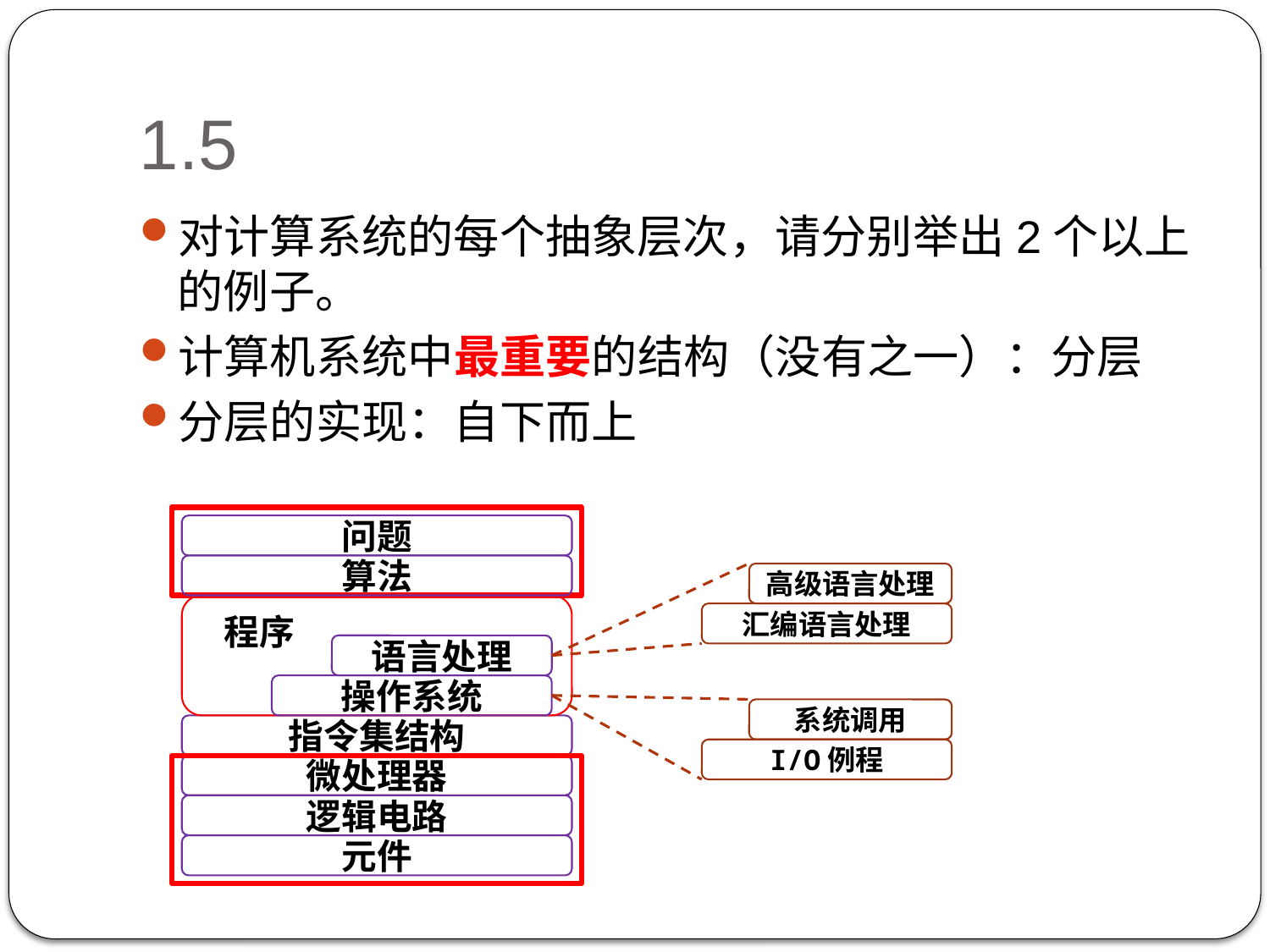

# 1.5
对计算系统的每个抽象层次，请分别举出2个以上的例子。
计算机系统中最重要的结构（没有之一）：分层
分层的实现：自下而上

问题
算法
高级语言处理

程序
汇编语言处理
语言处理
操作系统
系统调用
指令集结构
I/O例程
微处理器

逻辑电路
元件